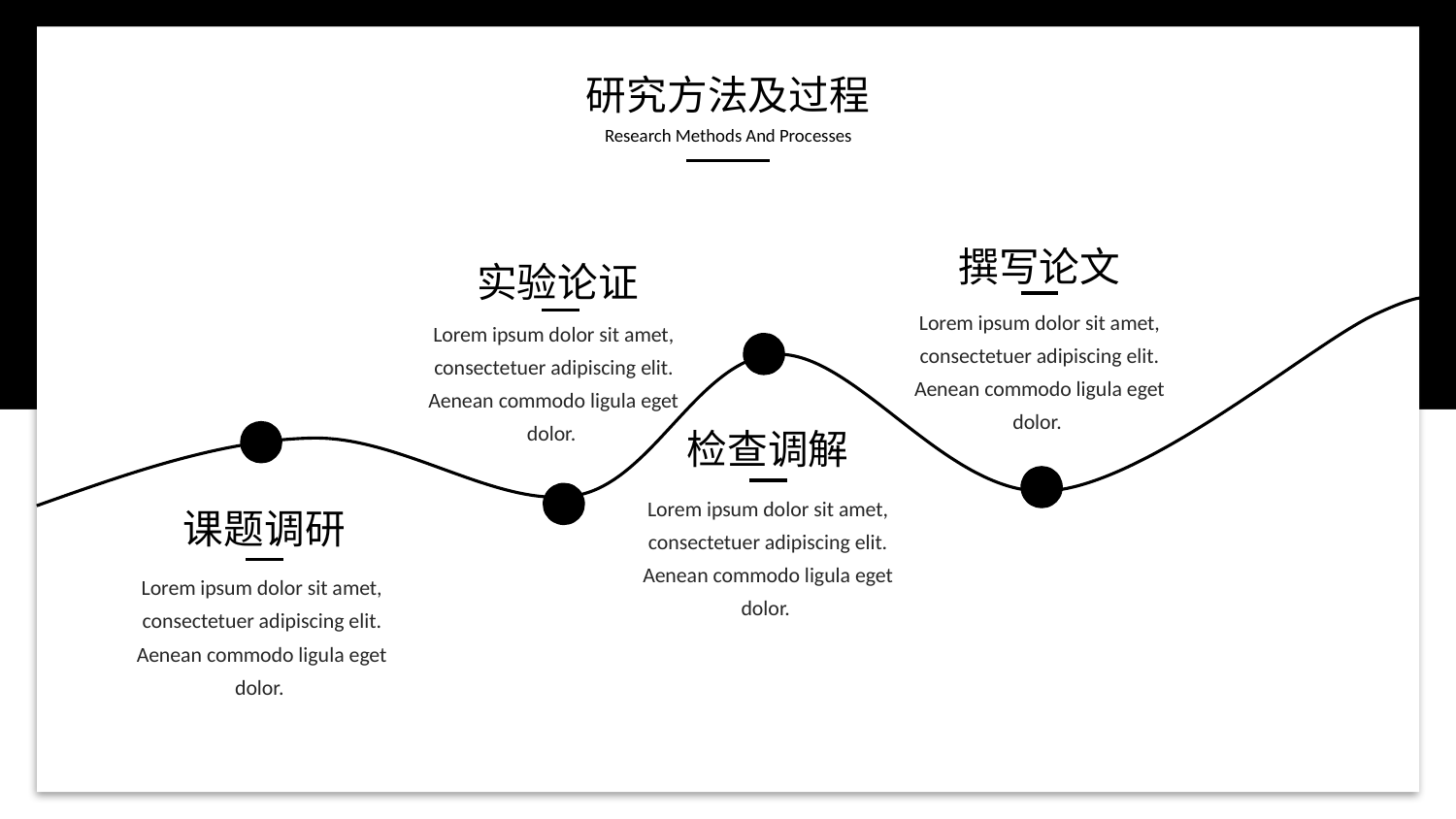

研究方法及过程
Research Methods And Processes
撰写论文
实验论证
Lorem ipsum dolor sit amet, consectetuer adipiscing elit. Aenean commodo ligula eget dolor.

Lorem ipsum dolor sit amet, consectetuer adipiscing elit. Aenean commodo ligula eget dolor.

检查调解

Lorem ipsum dolor sit amet, consectetuer adipiscing elit. Aenean commodo ligula eget dolor.

课题调研
Lorem ipsum dolor sit amet, consectetuer adipiscing elit. Aenean commodo ligula eget dolor.